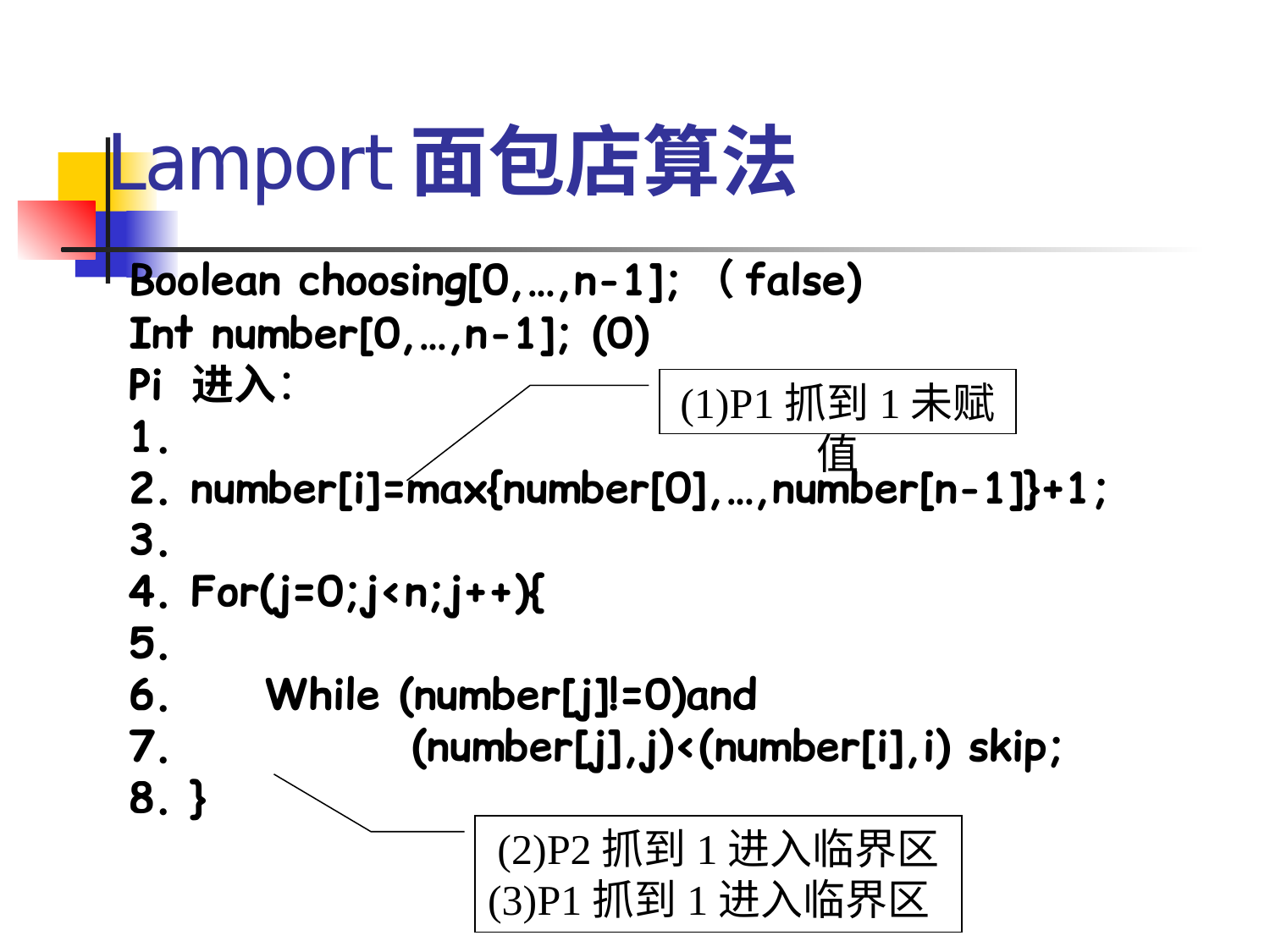

Lamport面包店算法
Boolean choosing[0,…,n-1];（false)
Int number[0,…,n-1]; (0)
Pi 进入：
1.
2. number[i]=max{number[0],…,number[n-1]}+1;
3.
4. For(j=0;j<n;j++){
5.
6.     While (number[j]!=0)and
7.             (number[j],j)<(number[i],i) skip;
8. }

(1)P1抓到1未赋值
(2)P2抓到1进入临界区
(3)P1抓到1进入临界区